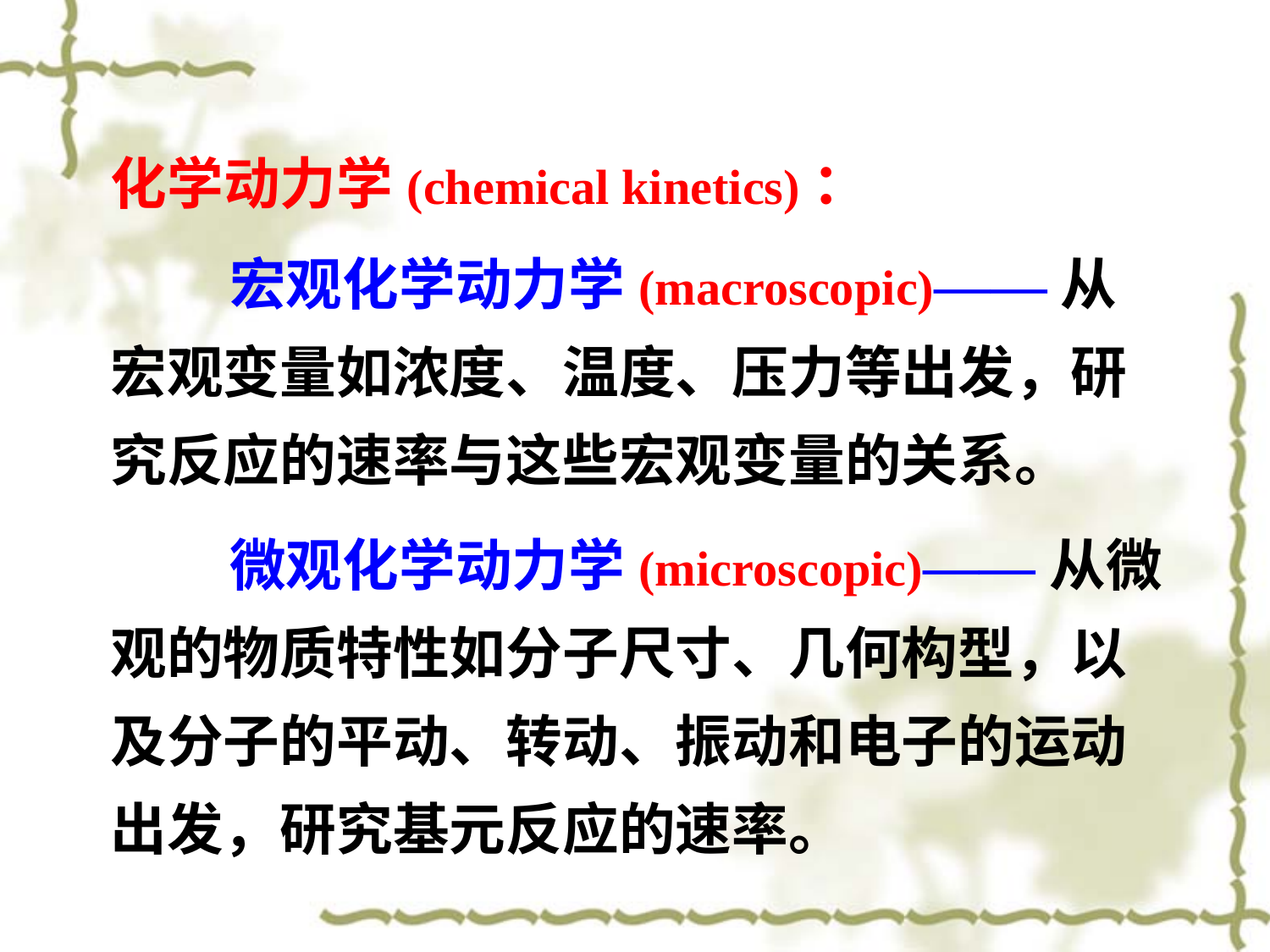

化学动力学(chemical kinetics)：
宏观化学动力学(macroscopic)——从宏观变量如浓度、温度、压力等出发，研究反应的速率与这些宏观变量的关系。
微观化学动力学(microscopic)——从微观的物质特性如分子尺寸、几何构型，以及分子的平动、转动、振动和电子的运动出发，研究基元反应的速率。